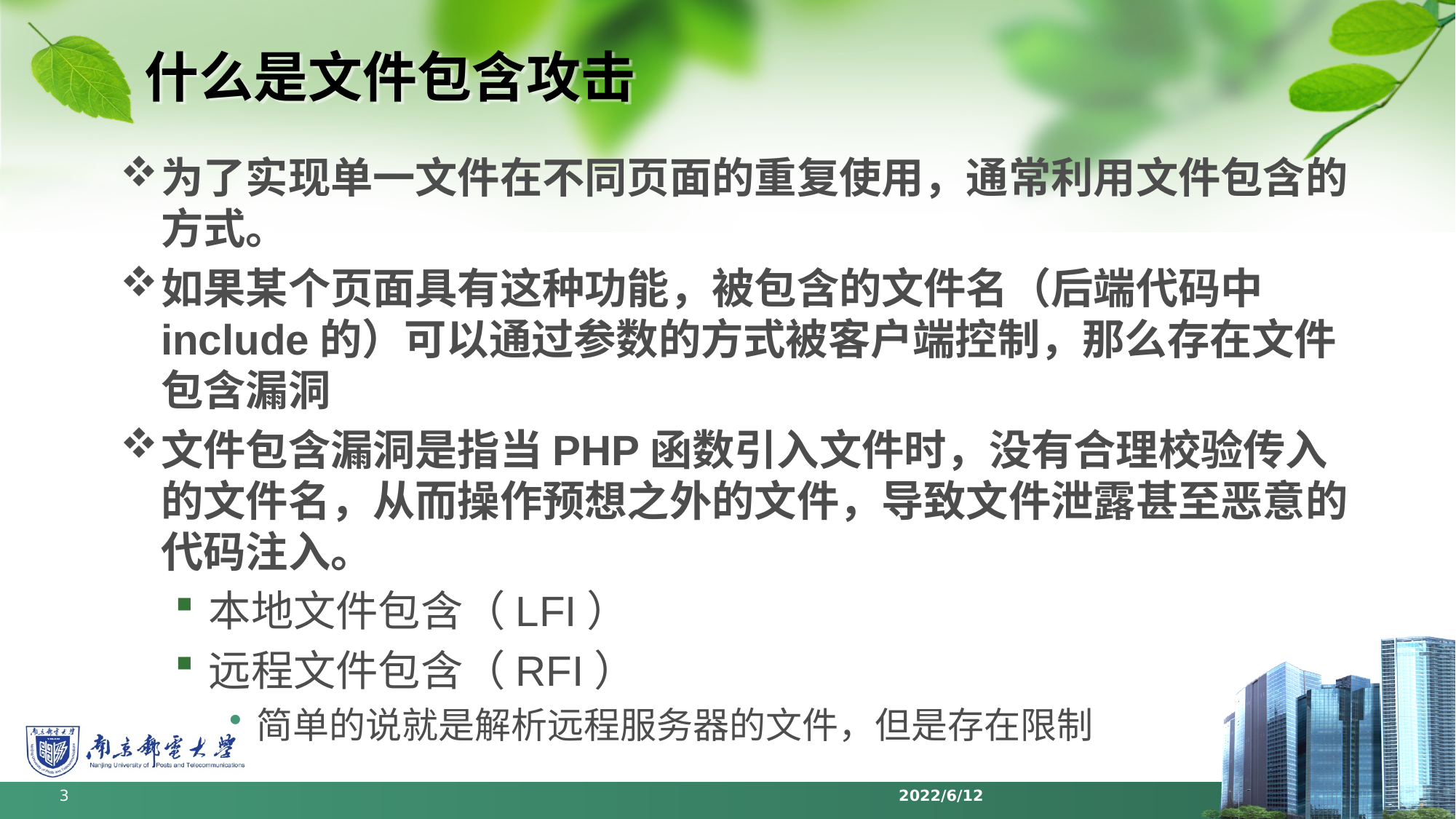

# 什么是文件包含攻击
为了实现单一文件在不同页面的重复使用，通常利用文件包含的方式。
如果某个页面具有这种功能，被包含的文件名（后端代码中include的）可以通过参数的方式被客户端控制，那么存在文件包含漏洞
文件包含漏洞是指当PHP函数引入文件时，没有合理校验传入的文件名，从而操作预想之外的文件，导致文件泄露甚至恶意的代码注入。
本地文件包含（LFI）
远程文件包含（RFI）
简单的说就是解析远程服务器的文件，但是存在限制
3
2022/6/12